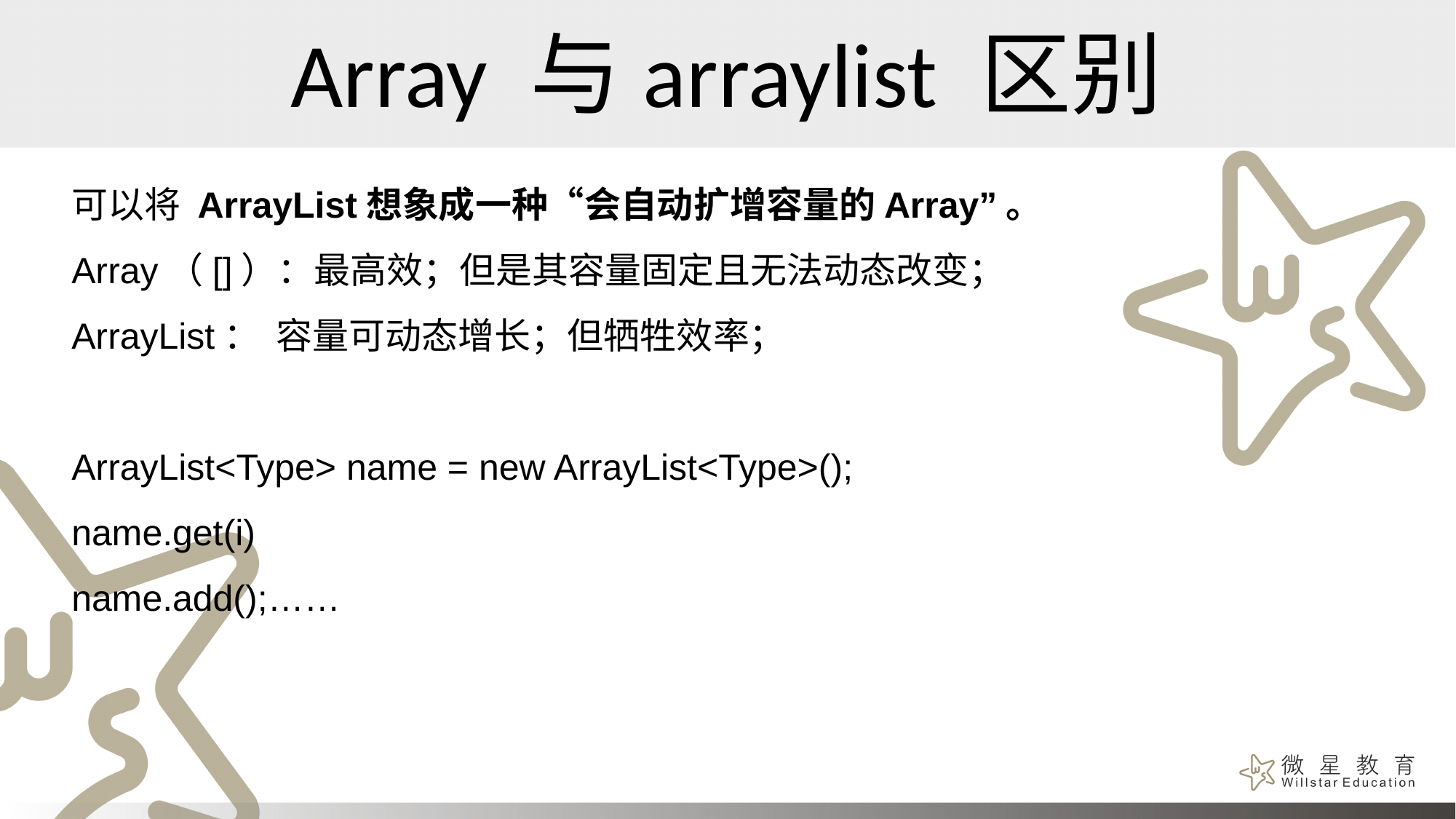

# Array 与arraylist 区别
可以将 ArrayList想象成一种“会自动扩增容量的Array”。
Array（[]）：最高效；但是其容量固定且无法动态改变；
ArrayList：  容量可动态增长；但牺牲效率；

ArrayList<Type> name = new ArrayList<Type>();
name.get(i)
name.add();……